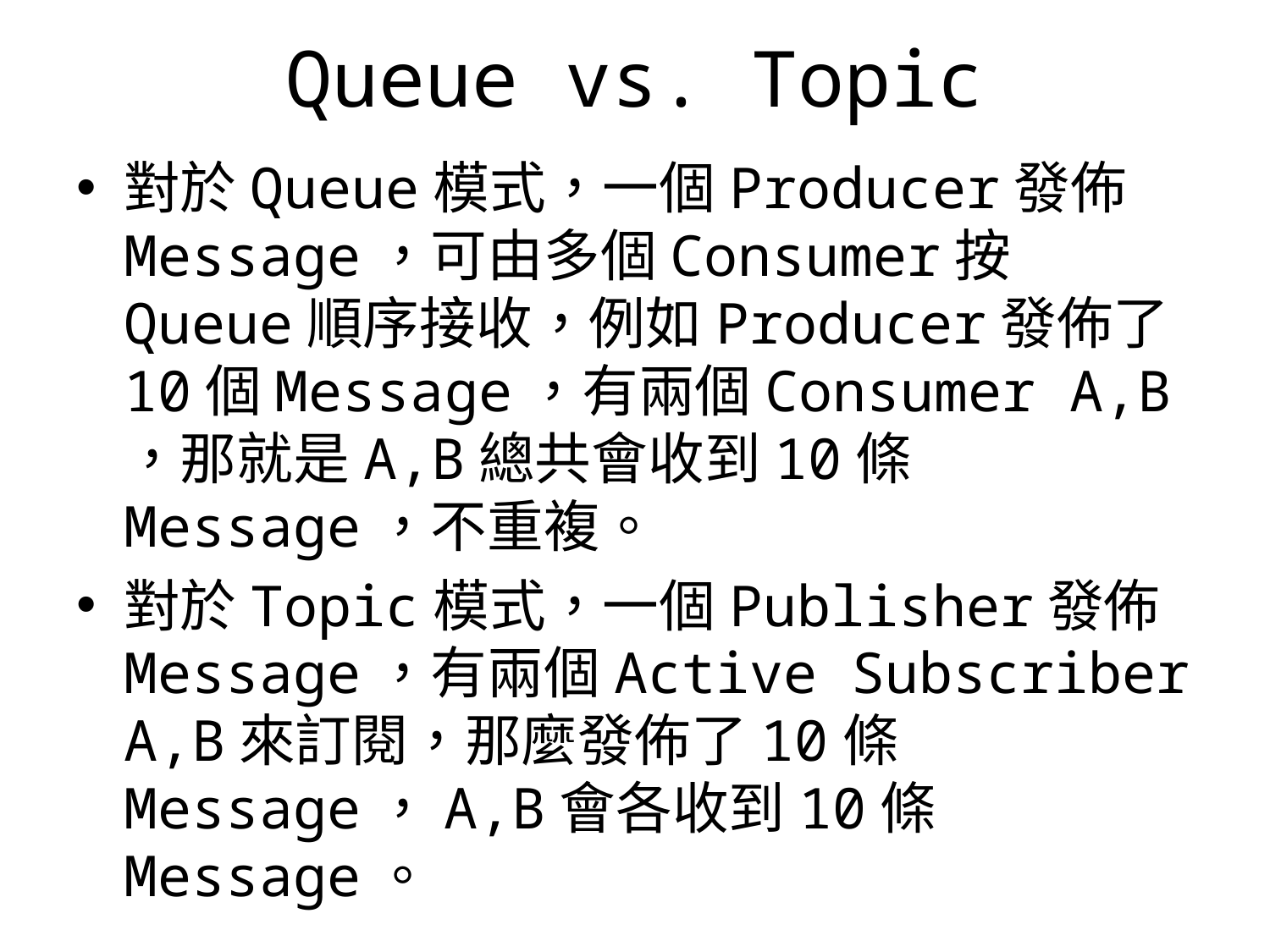

# Queue vs. Topic
對於Queue模式，一個Producer發佈Message，可由多個Consumer按Queue順序接收，例如Producer發佈了10個Message，有兩個Consumer A,B ，那就是A,B總共會收到10條Message，不重複。
對於Topic模式，一個Publisher發佈Message，有兩個Active Subscriber A,B來訂閱，那麼發佈了10條Message，A,B會各收到10條Message。